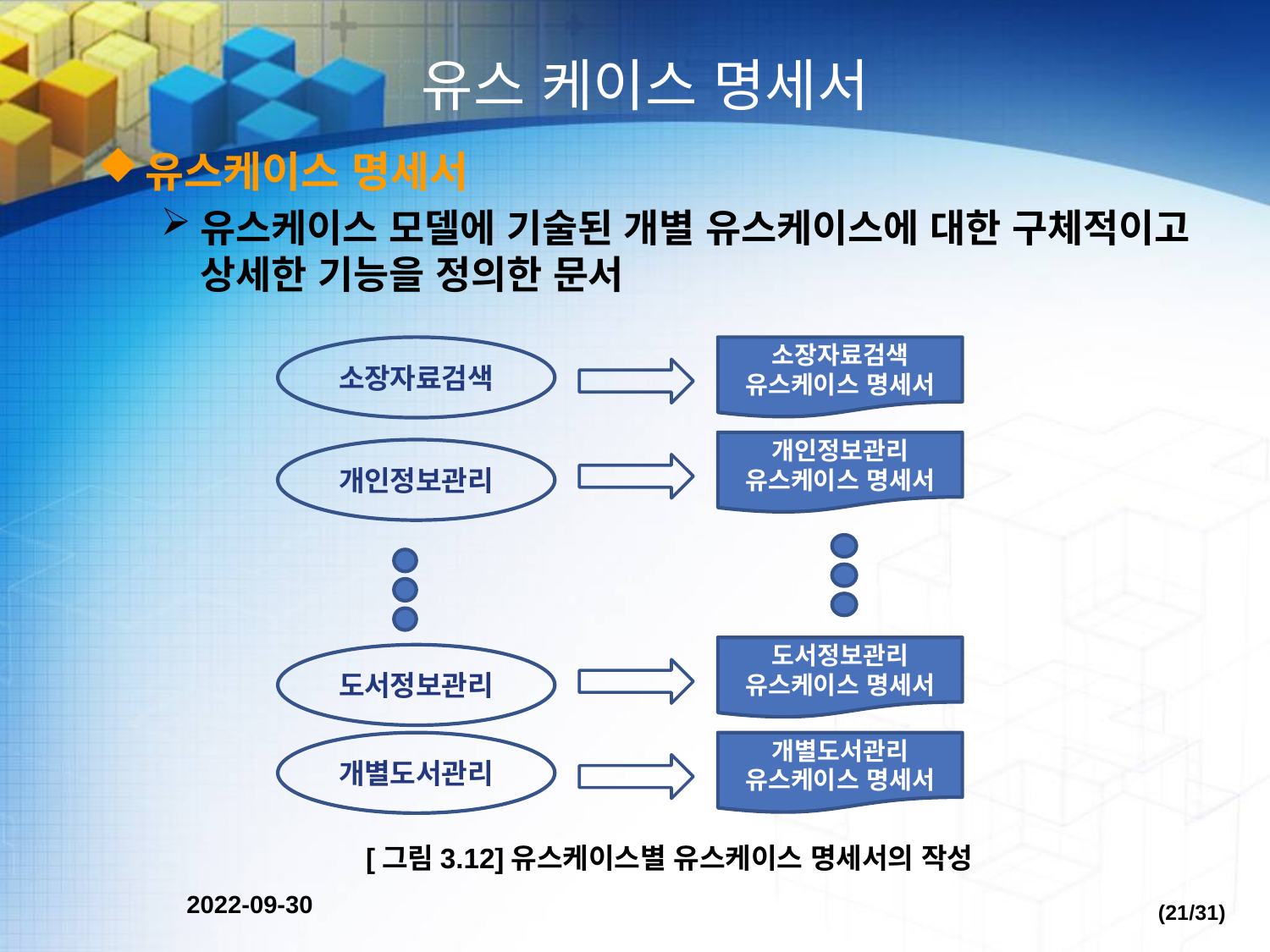

# 유스 케이스 명세서
유스케이스 명세서
유스케이스 모델에 기술된 개별 유스케이스에 대한 구체적이고 상세한 기능을 정의한 문서
소장자료검색
소장자료검색
유스케이스 명세서

개인정보관리
유스케이스 명세서
개인정보관리

도서정보관리
유스케이스 명세서
도서정보관리

개별도서관리
개별도서관리
유스케이스 명세서

[그림3.12]유스케이스별 유스케이스 명세서의 작성
(21/31)
2022-09-30